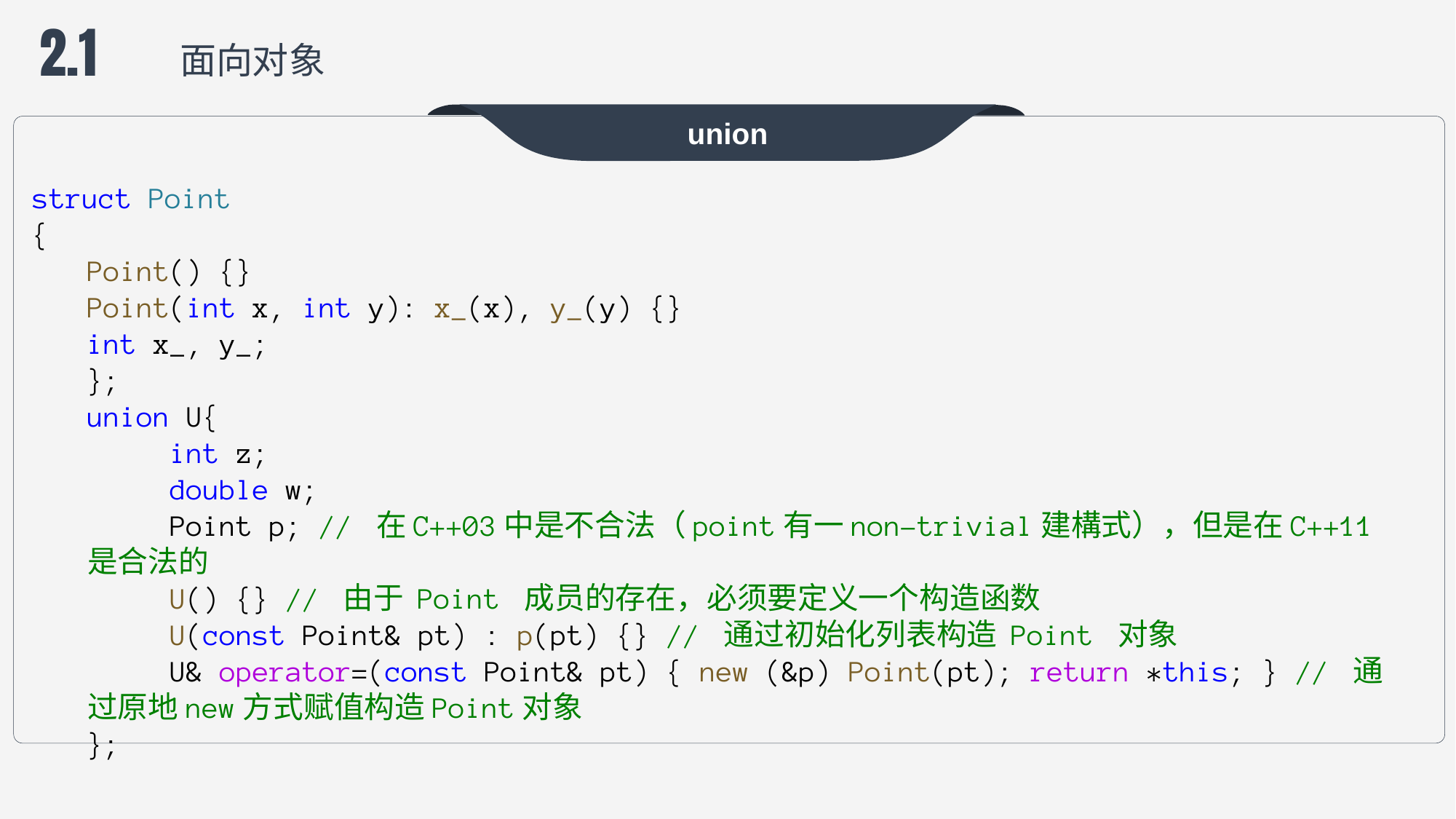

2.1
面向对象

union

struct Point
{
Point() {}
Point(int x, int y): x_(x), y_(y) {}
int x_, y_;
};
union U{
     int z;
     double w;
     Point p; // 在C++03中是不合法（point有一non-trivial建構式），但是在C++11是合法的
     U() {} // 由于 Point 成员的存在，必须要定义一个构造函数
     U(const Point& pt) : p(pt) {} // 通过初始化列表构造 Point 对象
     U& operator=(const Point& pt) { new (&p) Point(pt); return *this; } // 通过原地new方式赋值构造Point对象
};